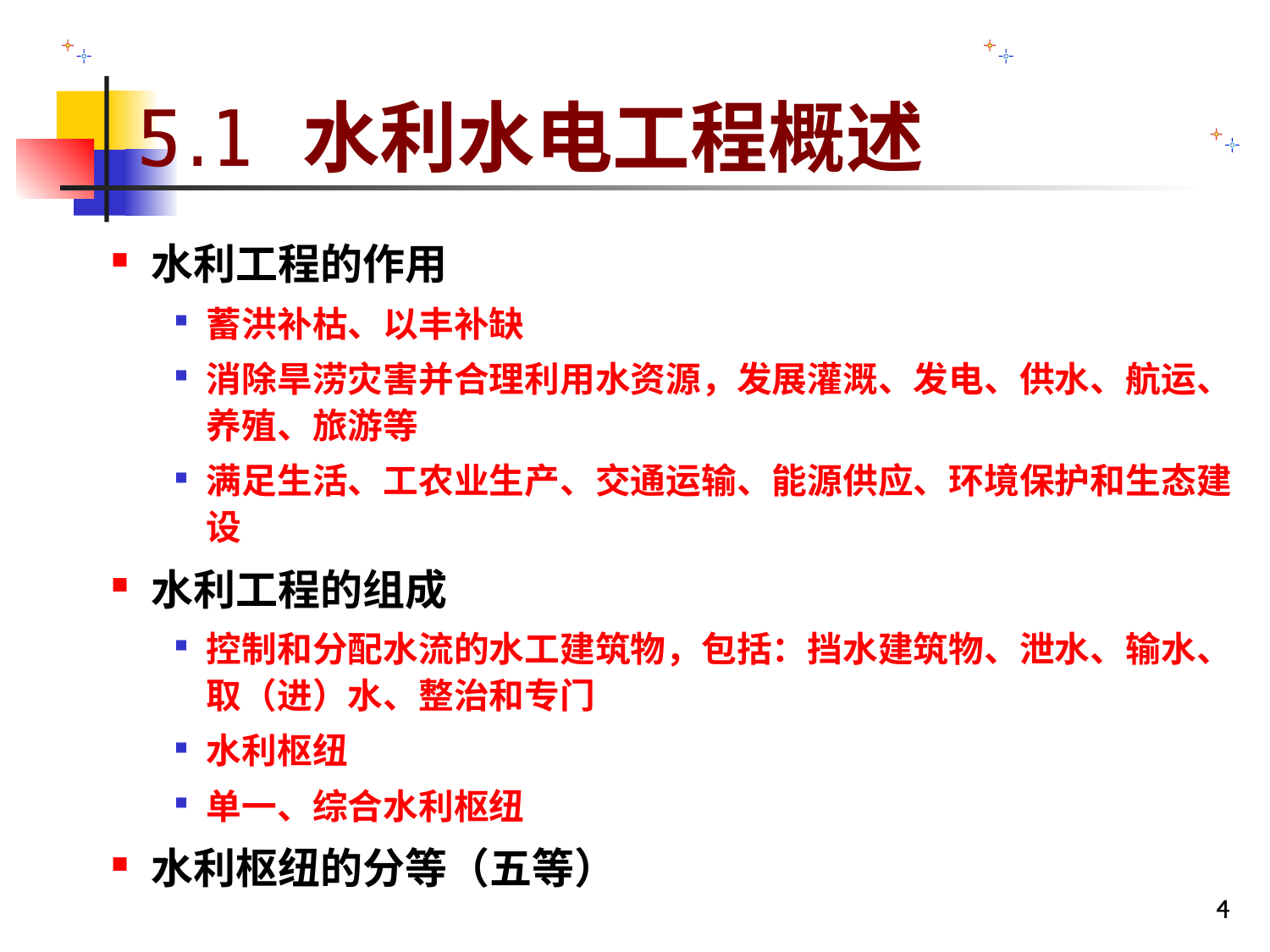

# 5.1 水利水电工程概述
水利工程的作用
蓄洪补枯、以丰补缺
消除旱涝灾害并合理利用水资源，发展灌溉、发电、供水、航运、养殖、旅游等
满足生活、工农业生产、交通运输、能源供应、环境保护和生态建设
水利工程的组成
控制和分配水流的水工建筑物，包括：挡水建筑物、泄水、输水、取（进）水、整治和专门
水利枢纽
单一、综合水利枢纽
水利枢纽的分等（五等）

4